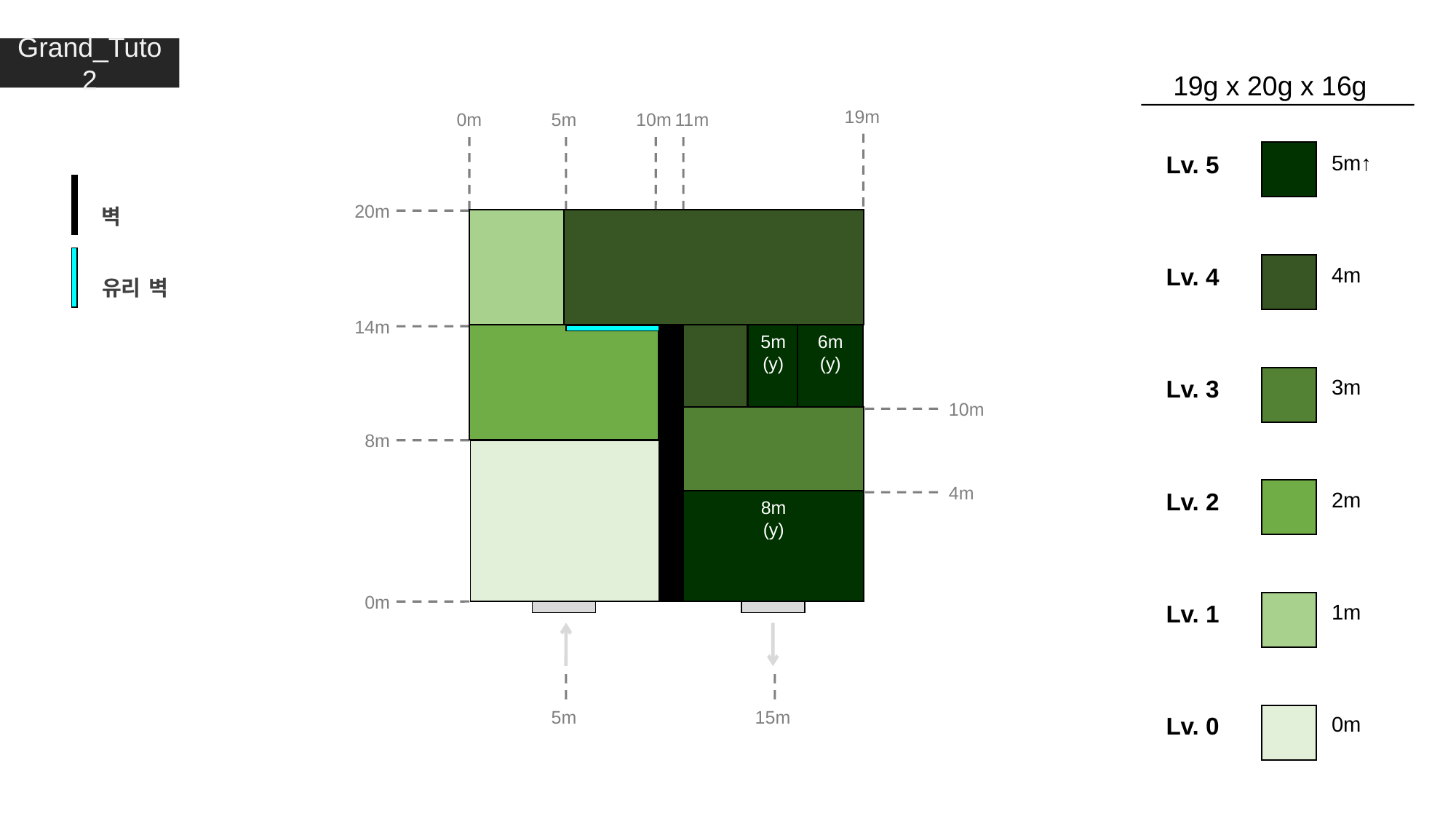

Grand_Tuto2
19g x 20g x 16g
19m
0m
5m
10m
11m

Lv. 5
5m↑

벽

유리 벽
20m

Lv. 4
4m
14m

5m
(y)
6m
(y)

Lv. 3
3m
10m

8m

4m

Lv. 2
2m
8m
(y)

0m

Lv. 1
1m

5m
15m
Lv. 0

0m